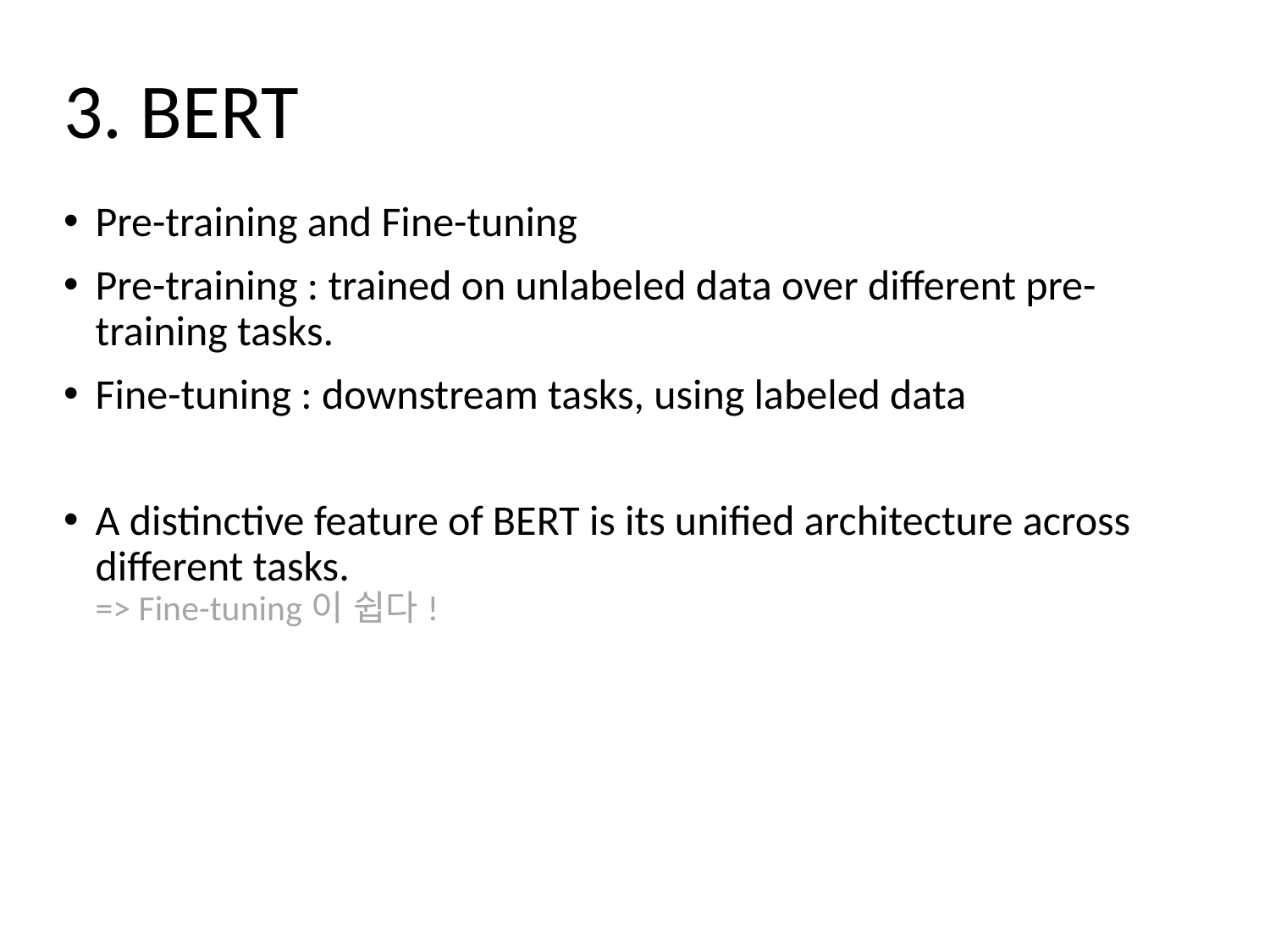

# 3. BERT
Pre-training and Fine-tuning
Pre-training : trained on unlabeled data over different pre-training tasks.
Fine-tuning : downstream tasks, using labeled data

A distinctive feature of BERT is its unified architecture across different tasks.
=> Fine-tuning이 쉽다!